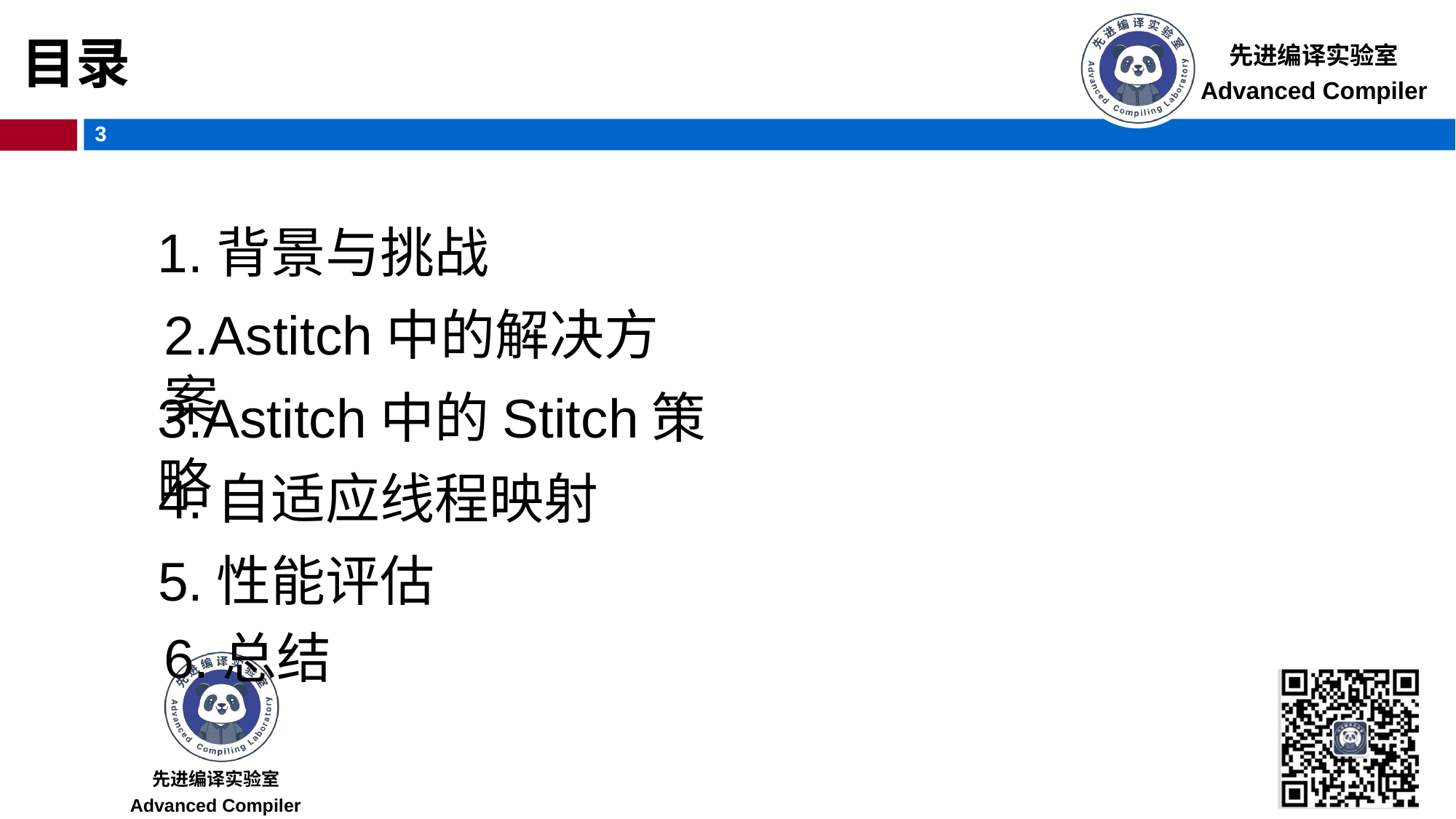

# 目录
1.背景与挑战
2.Astitch中的解决方案
3.Astitch中的Stitch策略
4.自适应线程映射
5.性能评估
6.总结